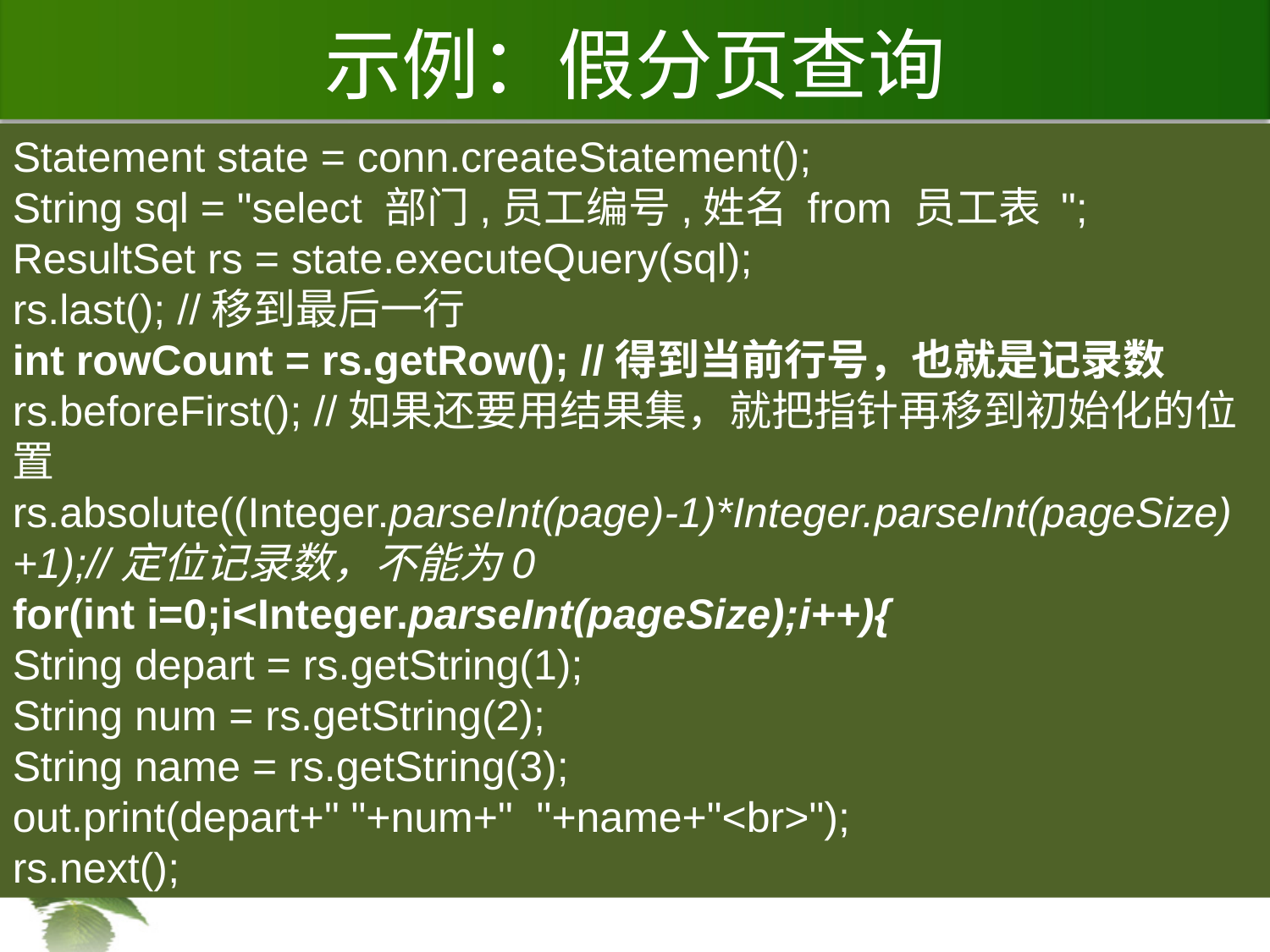

# 示例：假分页查询
Statement state = conn.createStatement();
String sql = "select 部门,员工编号,姓名 from 员工表 ";
ResultSet rs = state.executeQuery(sql);
rs.last(); //移到最后一行
int rowCount = rs.getRow(); //得到当前行号，也就是记录数
rs.beforeFirst(); //如果还要用结果集，就把指针再移到初始化的位置
rs.absolute((Integer.parseInt(page)-1)*Integer.parseInt(pageSize)+1);//定位记录数，不能为0
for(int i=0;i<Integer.parseInt(pageSize);i++){
String depart = rs.getString(1);
String num = rs.getString(2);
String name = rs.getString(3);
out.print(depart+" "+num+"  "+name+"<br>");
rs.next();